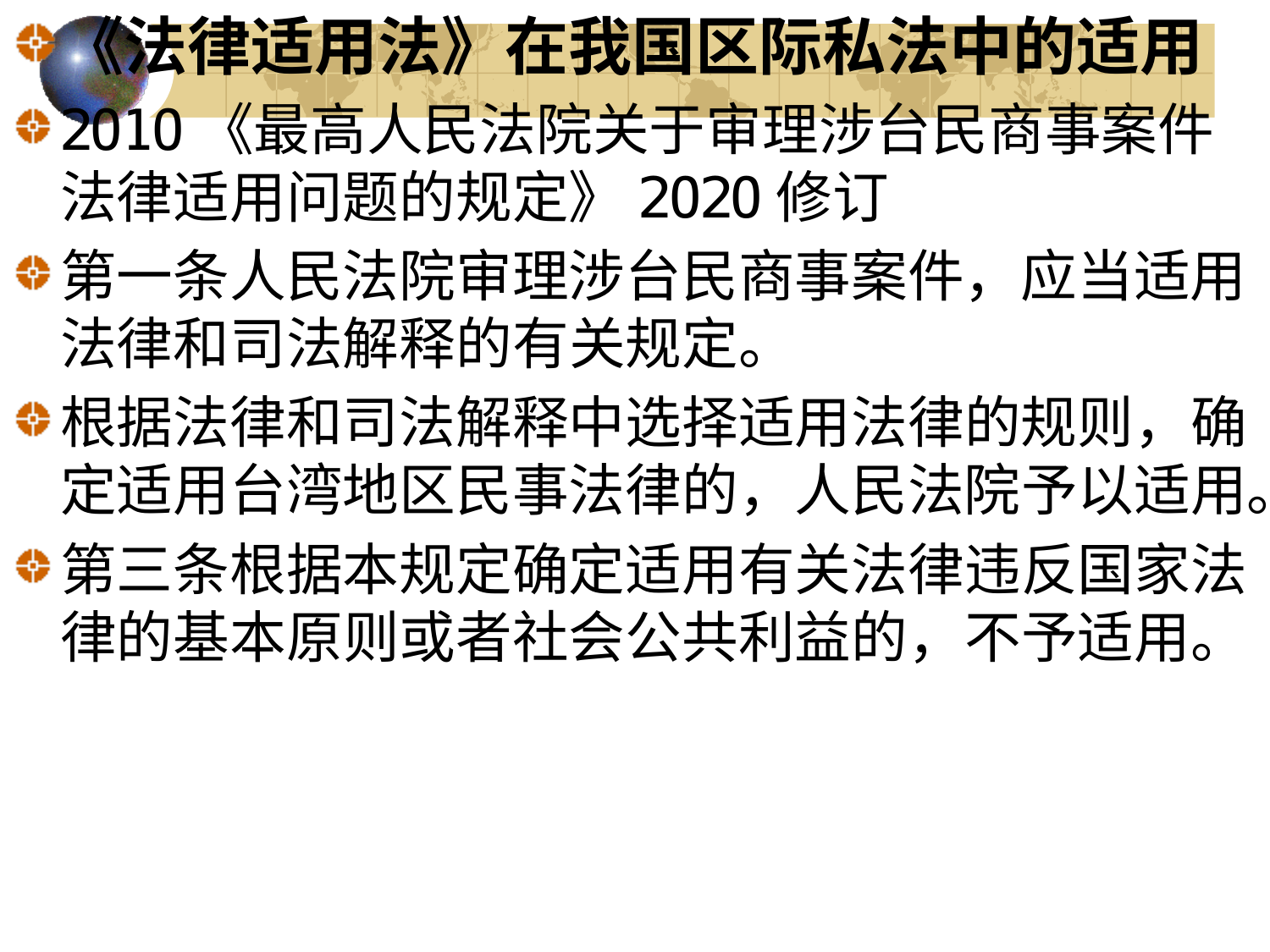

《法律适用法》在我国区际私法中的适用
2010《最高人民法院关于审理涉台民商事案件法律适用问题的规定》2020修订
第一条人民法院审理涉台民商事案件，应当适用法律和司法解释的有关规定。
根据法律和司法解释中选择适用法律的规则，确定适用台湾地区民事法律的，人民法院予以适用。
第三条根据本规定确定适用有关法律违反国家法律的基本原则或者社会公共利益的，不予适用。